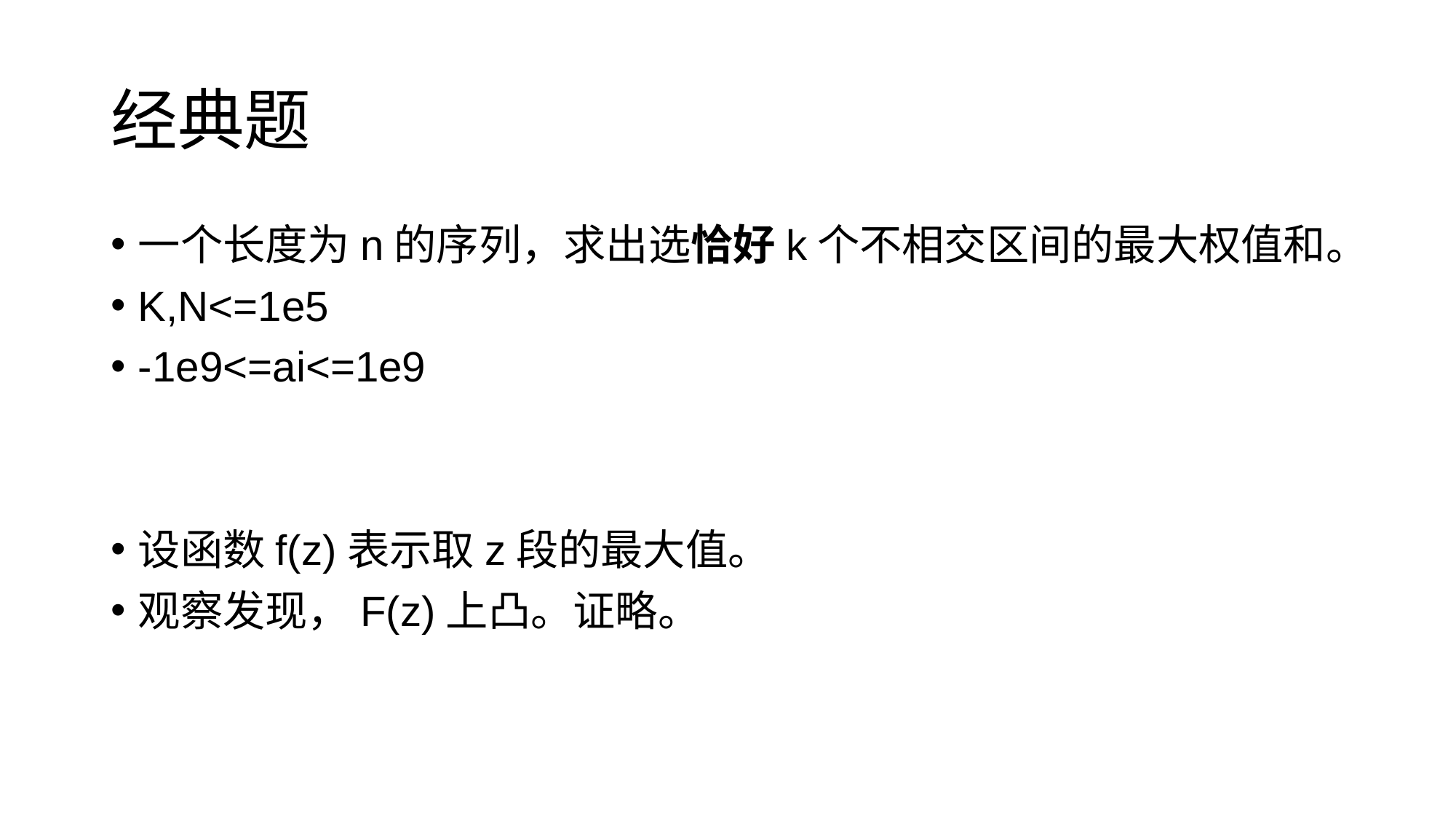

# 经典题
一个长度为n的序列，求出选恰好k个不相交区间的最大权值和。
K,N<=1e5
-1e9<=ai<=1e9

设函数f(z)表示取z段的最大值。
观察发现，F(z)上凸。证略。